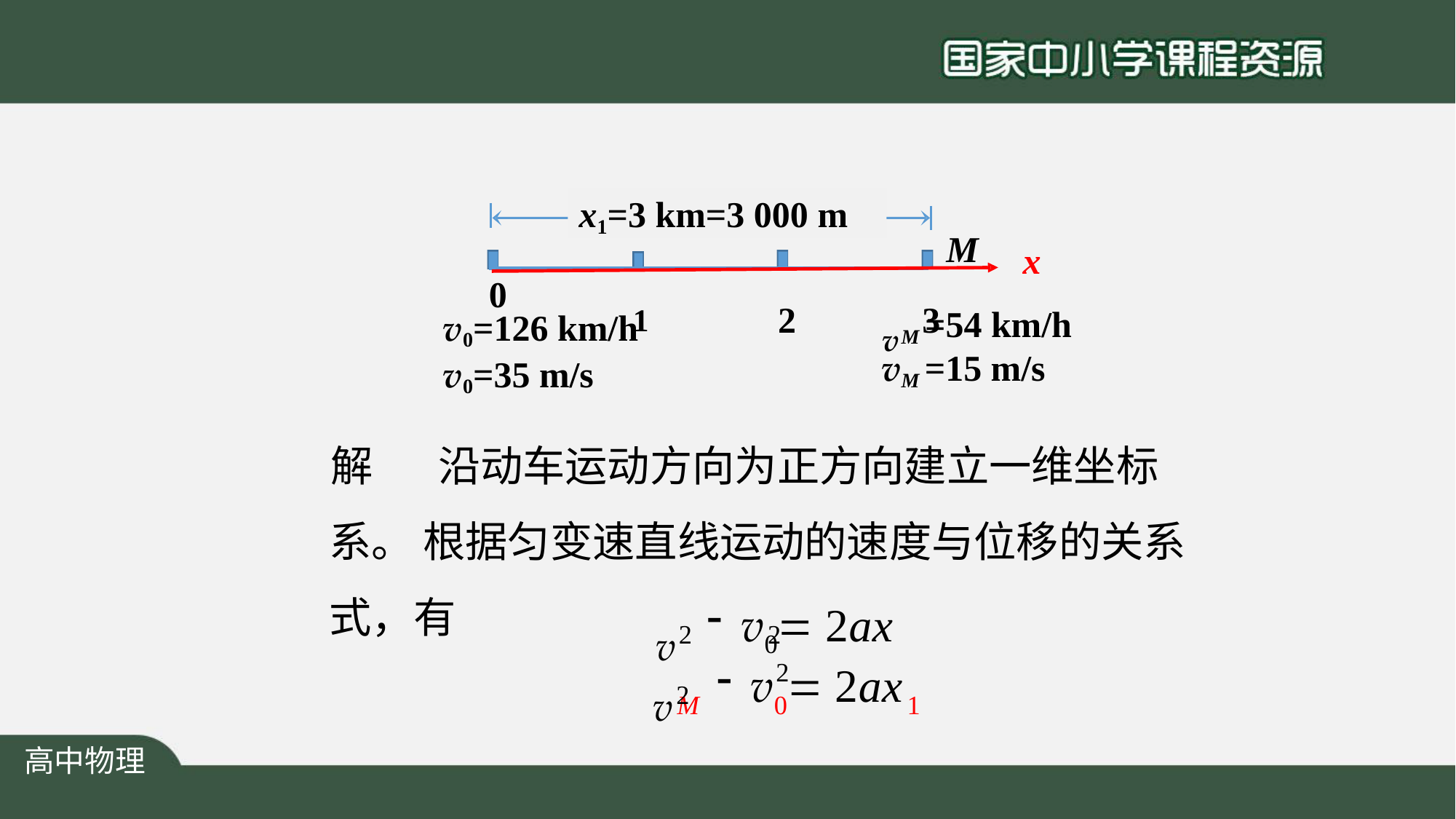

x1=3 km=3 000 m

M
x

0
1	2	v	3
M =54 km/h
v0=126 km/h
v0=35 m/s
vM =15 m/s
解	沿动车运动方向为正方向建立一维坐标系。 根据匀变速直线运动的速度与位移的关系式，有
v2	2
v	= 2ax
0
v2
2
v	= 2ax
M
0	1
高中物理